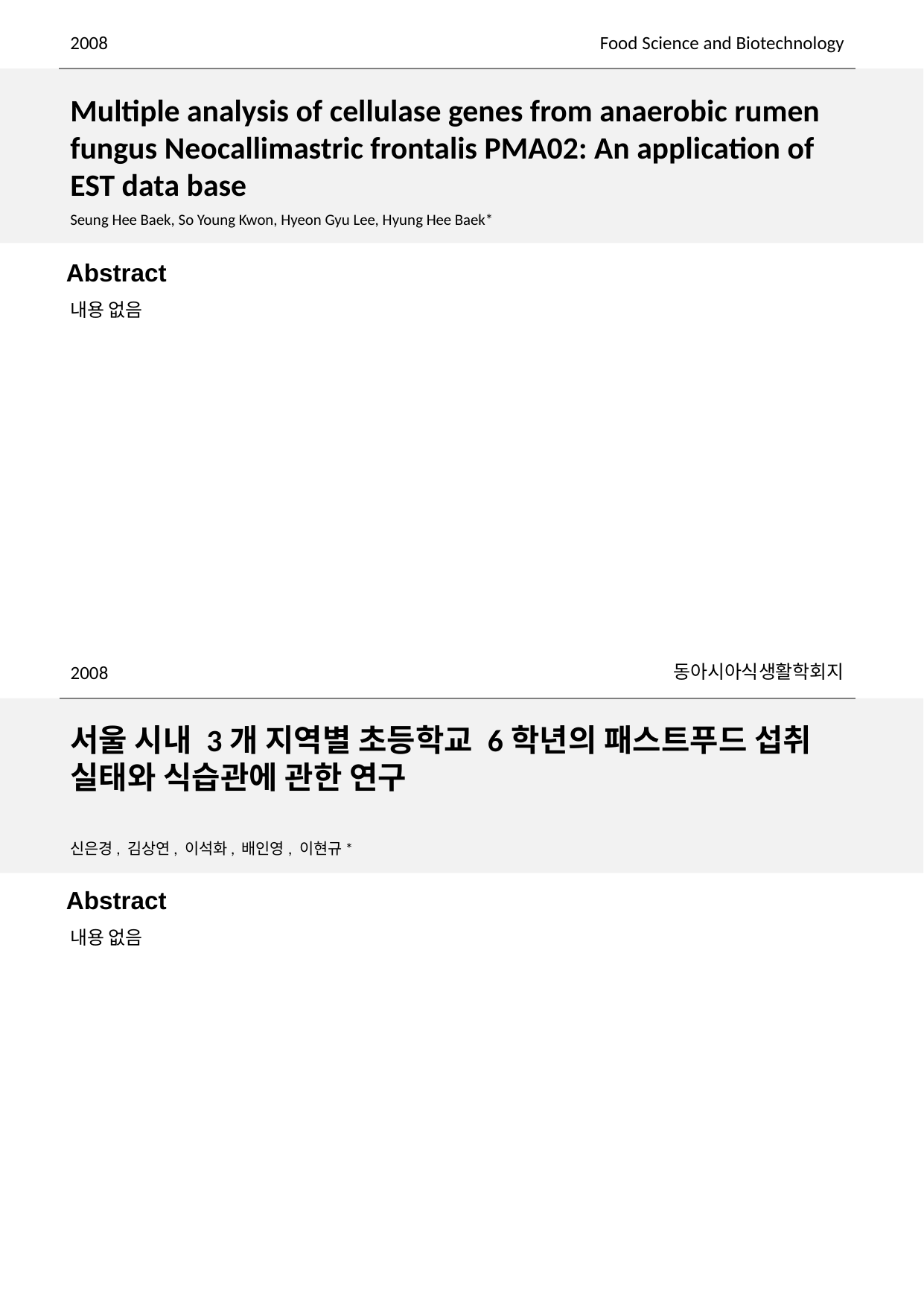

2008
Food Science and Biotechnology
Multiple analysis of cellulase genes from anaerobic rumen fungus Neocallimastric frontalis PMA02: An application of EST data base
Seung Hee Baek, So Young Kwon, Hyeon Gyu Lee, Hyung Hee Baek*
내용 없음
동아시아식생활학회지
2008
서울 시내 3개 지역별 초등학교 6학년의 패스트푸드 섭취 실태와 식습관에 관한 연구
신은경, 김상연, 이석화, 배인영, 이현규*
내용 없음